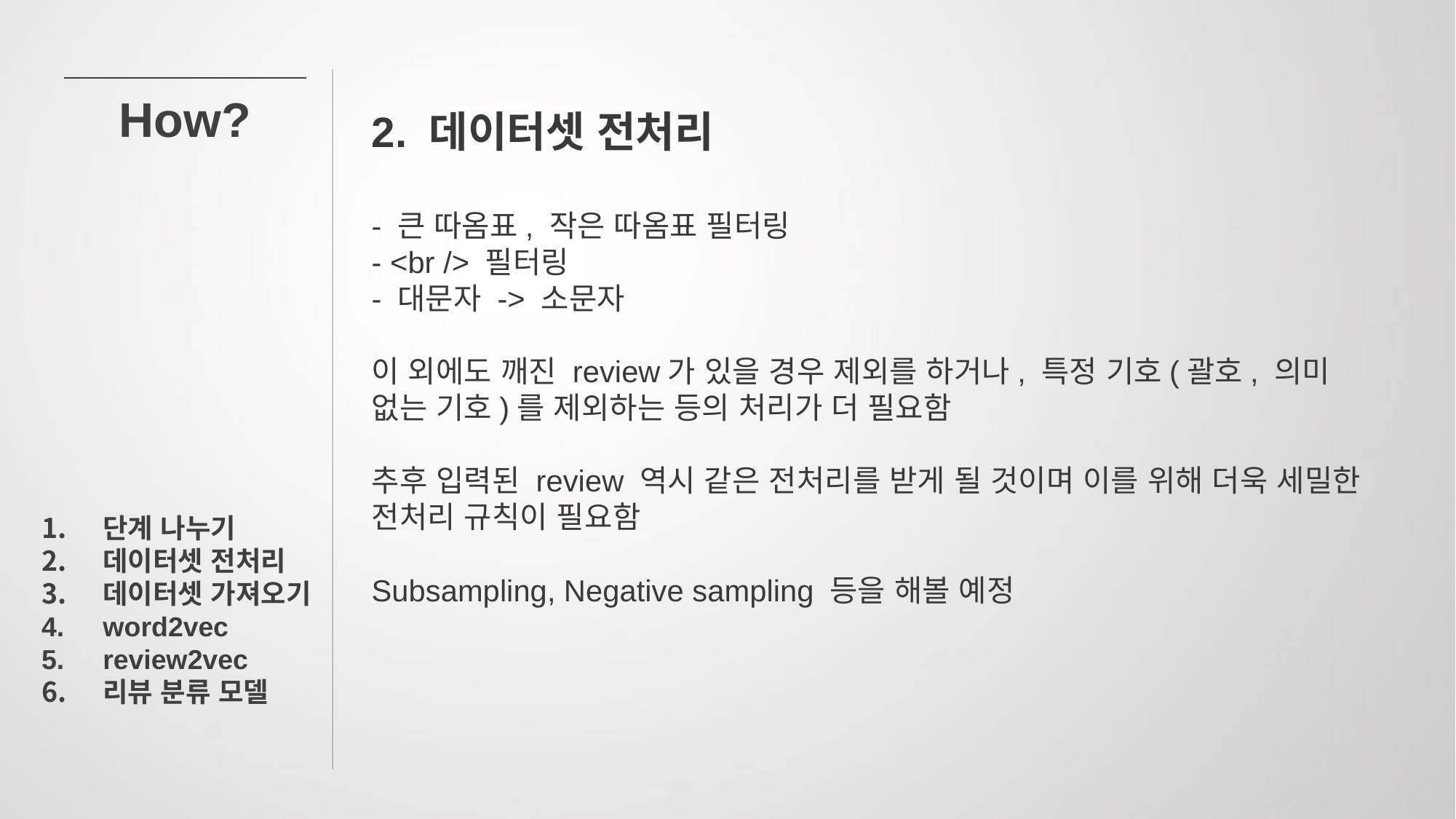

How?
2. 데이터셋 전처리

- 큰 따옴표, 작은 따옴표 필터링
- <br /> 필터링
- 대문자 -> 소문자

이 외에도 깨진 review가 있을 경우 제외를 하거나, 특정 기호(괄호, 의미 없는 기호)를 제외하는 등의 처리가 더 필요함

추후 입력된 review 역시 같은 전처리를 받게 될 것이며 이를 위해 더욱 세밀한 전처리 규칙이 필요함

Subsampling, Negative sampling 등을 해볼 예정
단계 나누기
데이터셋 전처리
데이터셋 가져오기
word2vec
review2vec
리뷰 분류 모델